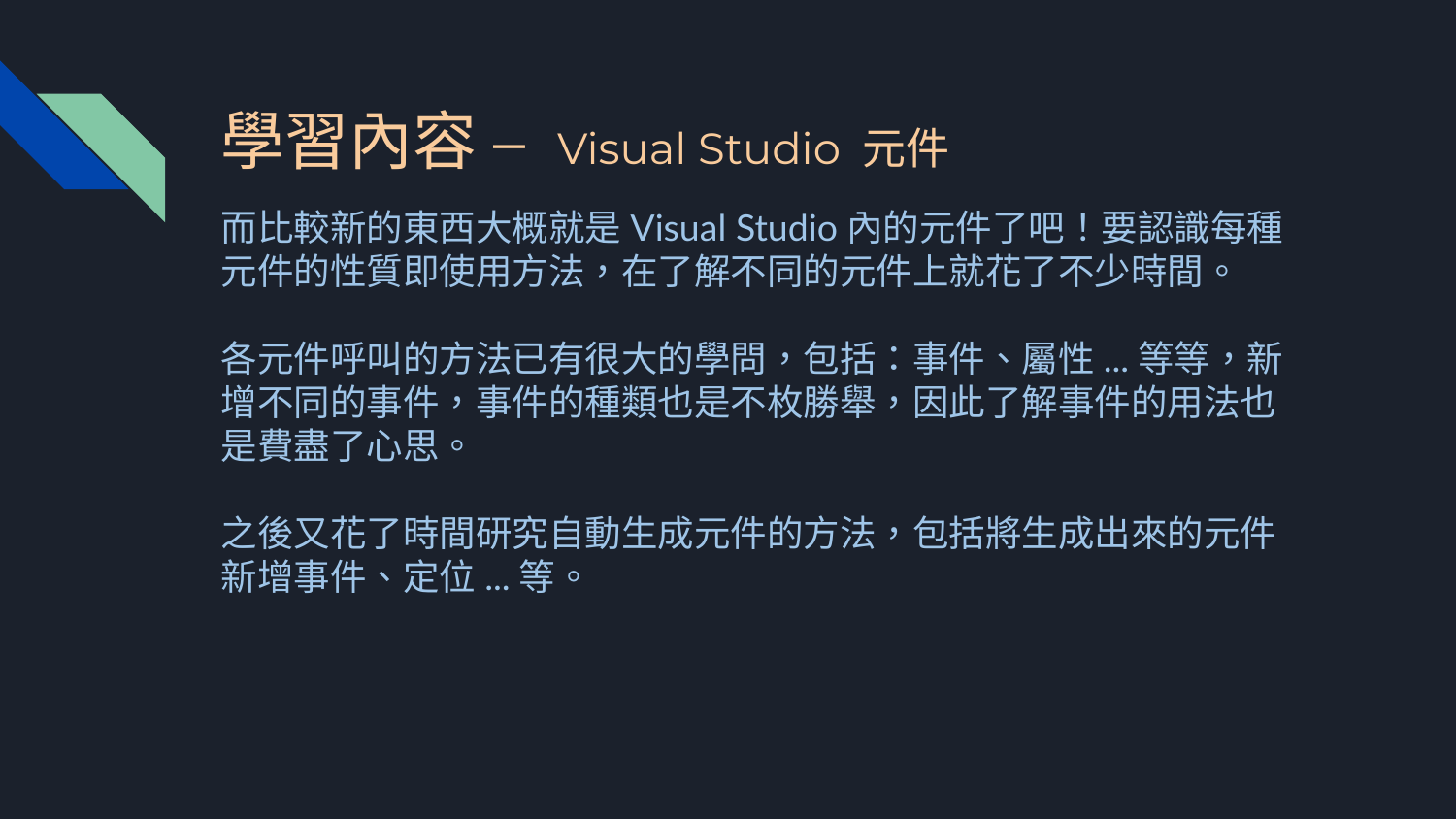

# 學習內容 – Visual Studio 元件
而比較新的東西大概就是Visual Studio內的元件了吧！要認識每種元件的性質即使用方法，在了解不同的元件上就花了不少時間。
各元件呼叫的方法已有很大的學問，包括：事件、屬性...等等，新增不同的事件，事件的種類也是不枚勝舉，因此了解事件的用法也是費盡了心思。
之後又花了時間研究自動生成元件的方法，包括將生成出來的元件新增事件、定位...等。